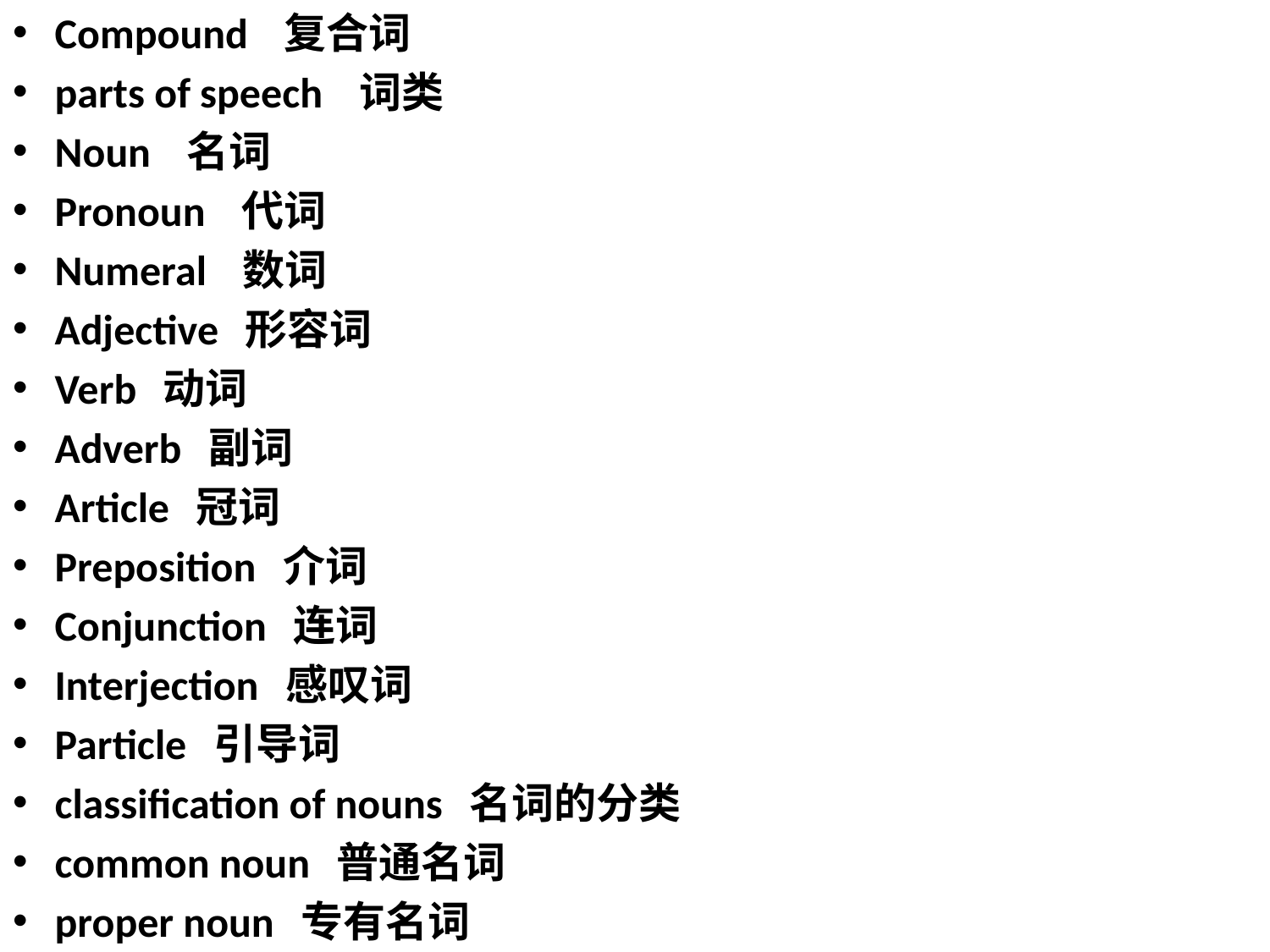

Compound   复合词
parts of speech   词类
Noun   名词
Pronoun   代词
Numeral   数词
Adjective  形容词
Verb  动词
Adverb  副词
Article  冠词
Preposition  介词
Conjunction  连词
Interjection  感叹词
Particle  引导词
classification of nouns  名词的分类
common noun  普通名词
proper noun  专有名词